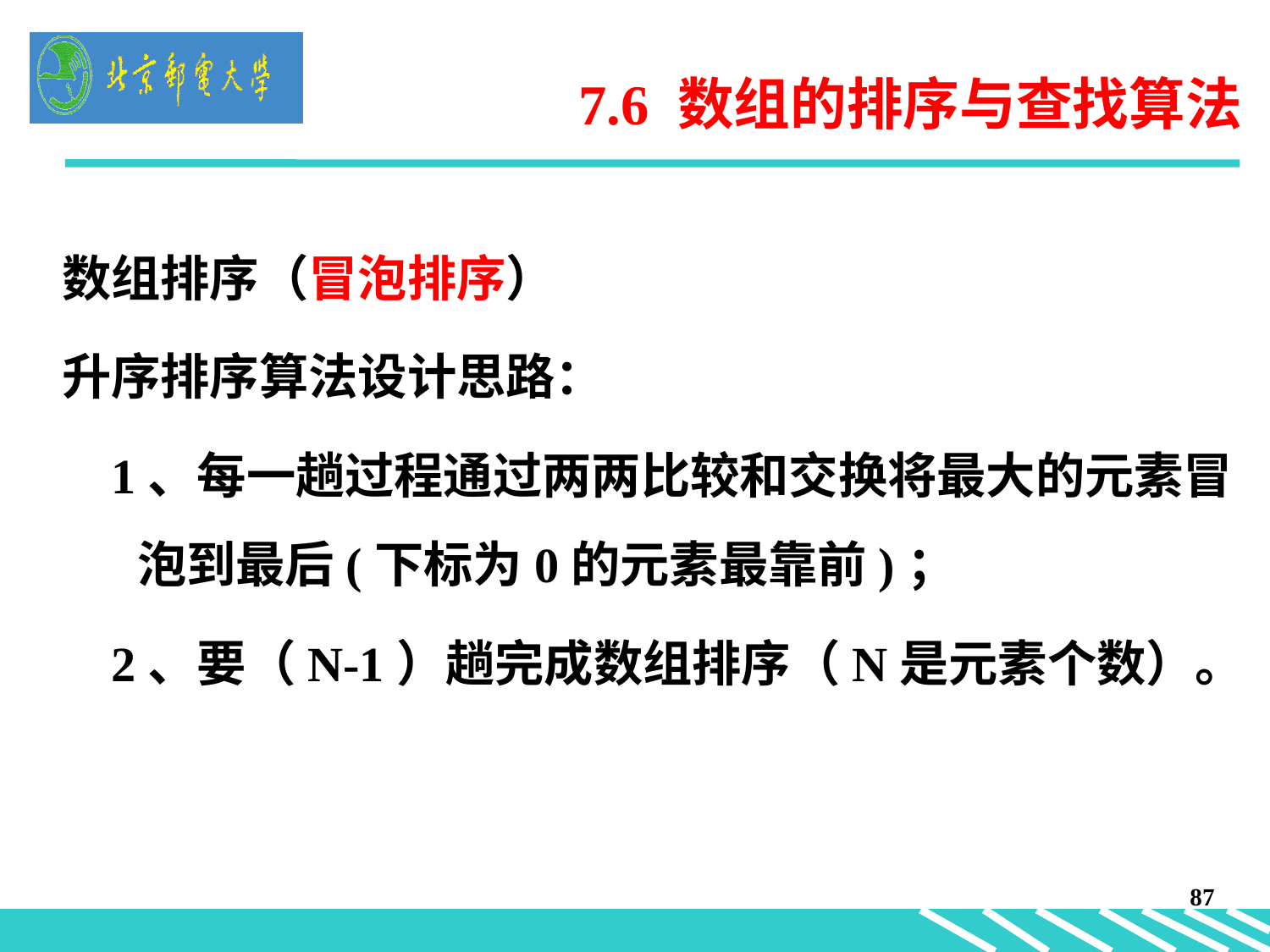

7.6 数组的排序与查找算法
数组排序（冒泡排序）
升序排序算法设计思路：
    1、每一趟过程通过两两比较和交换将最大的元素冒泡到最后(下标为0的元素最靠前)；
    2、要（N-1）趟完成数组排序（N是元素个数）。
87